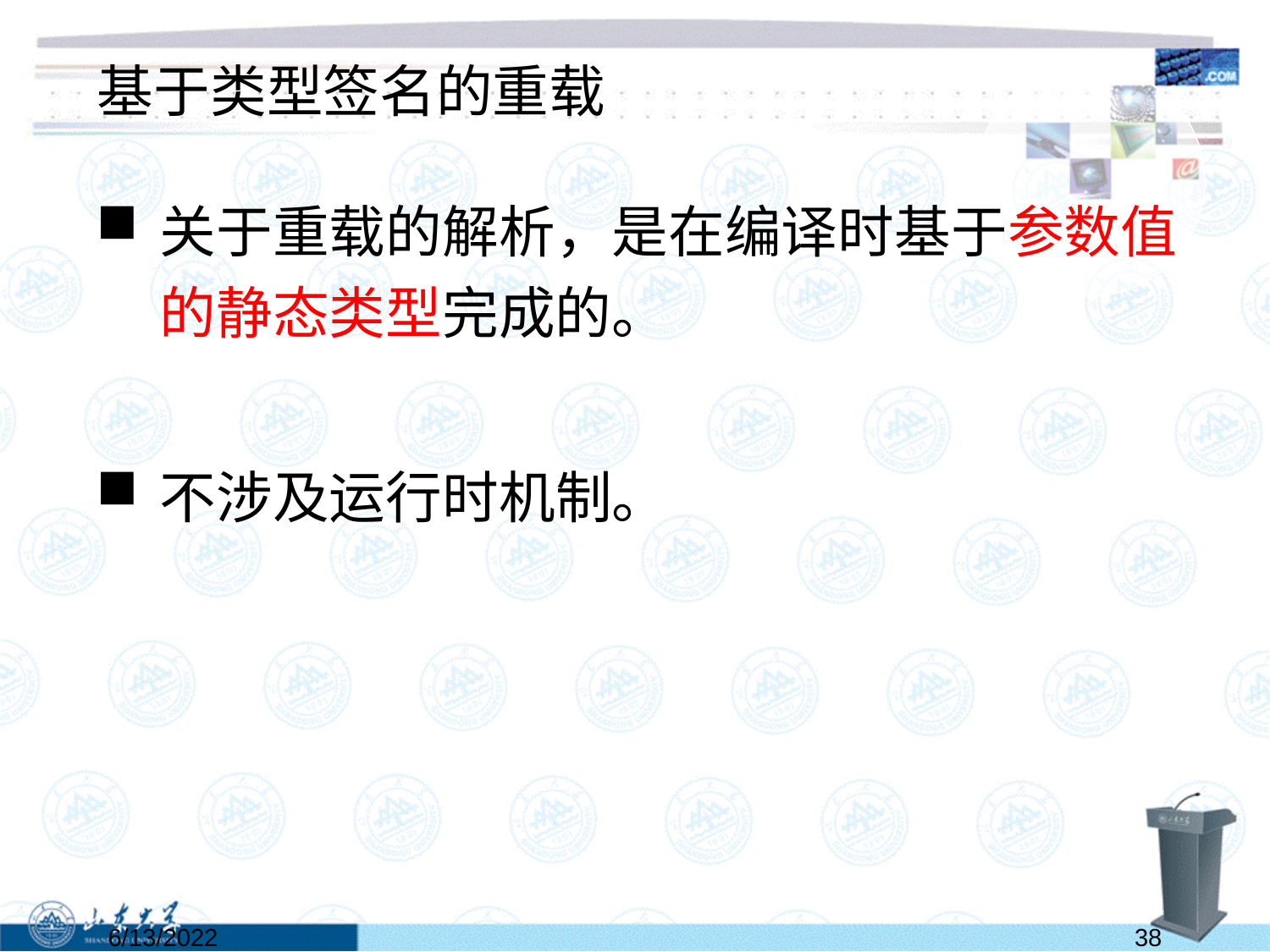

# 基于类型签名的重载
关于重载的解析，是在编译时基于参数值的静态类型完成的。

不涉及运行时机制。

6/13/2022
38